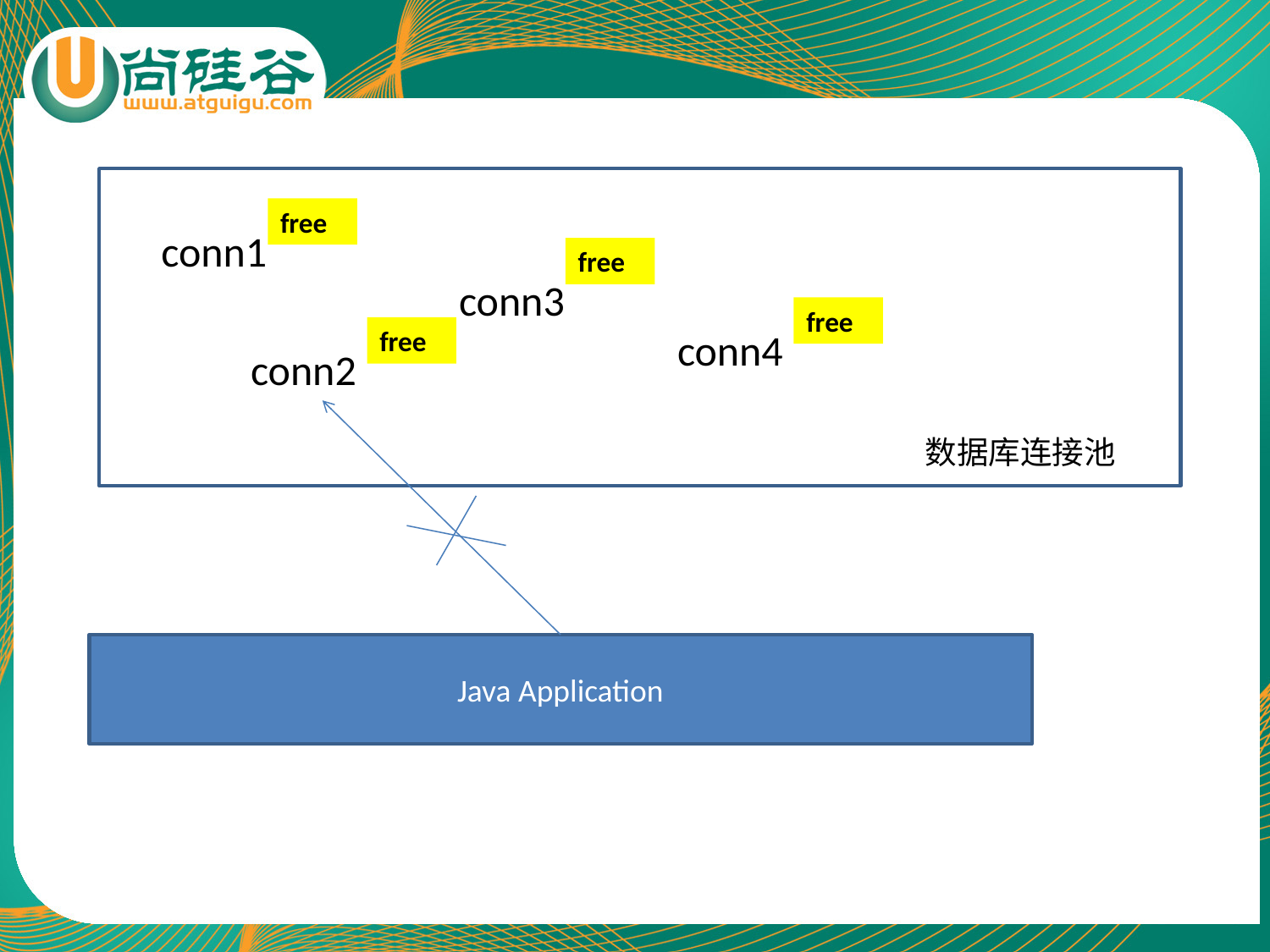

free
conn1
free
conn3
free
free
conn4
conn2
数据库连接池
Java Application